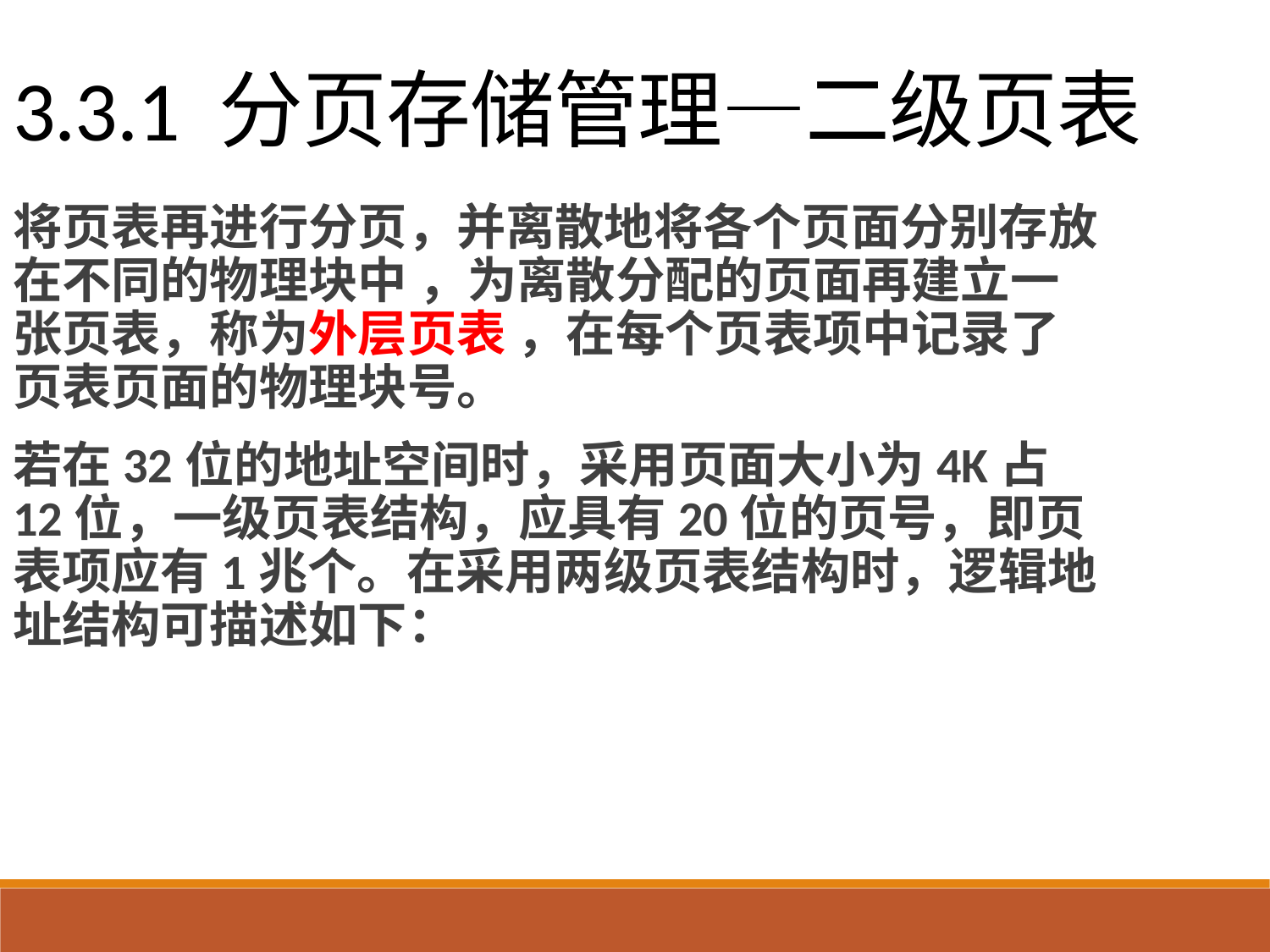

3.3.1 分页存储管理—二级页表
将页表再进行分页，并离散地将各个页面分别存放在不同的物理块中 ，为离散分配的页面再建立一张页表，称为外层页表 ，在每个页表项中记录了页表页面的物理块号。
若在32位的地址空间时，采用页面大小为4K占12位，一级页表结构，应具有20位的页号，即页表项应有1兆个。在采用两级页表结构时，逻辑地址结构可描述如下：